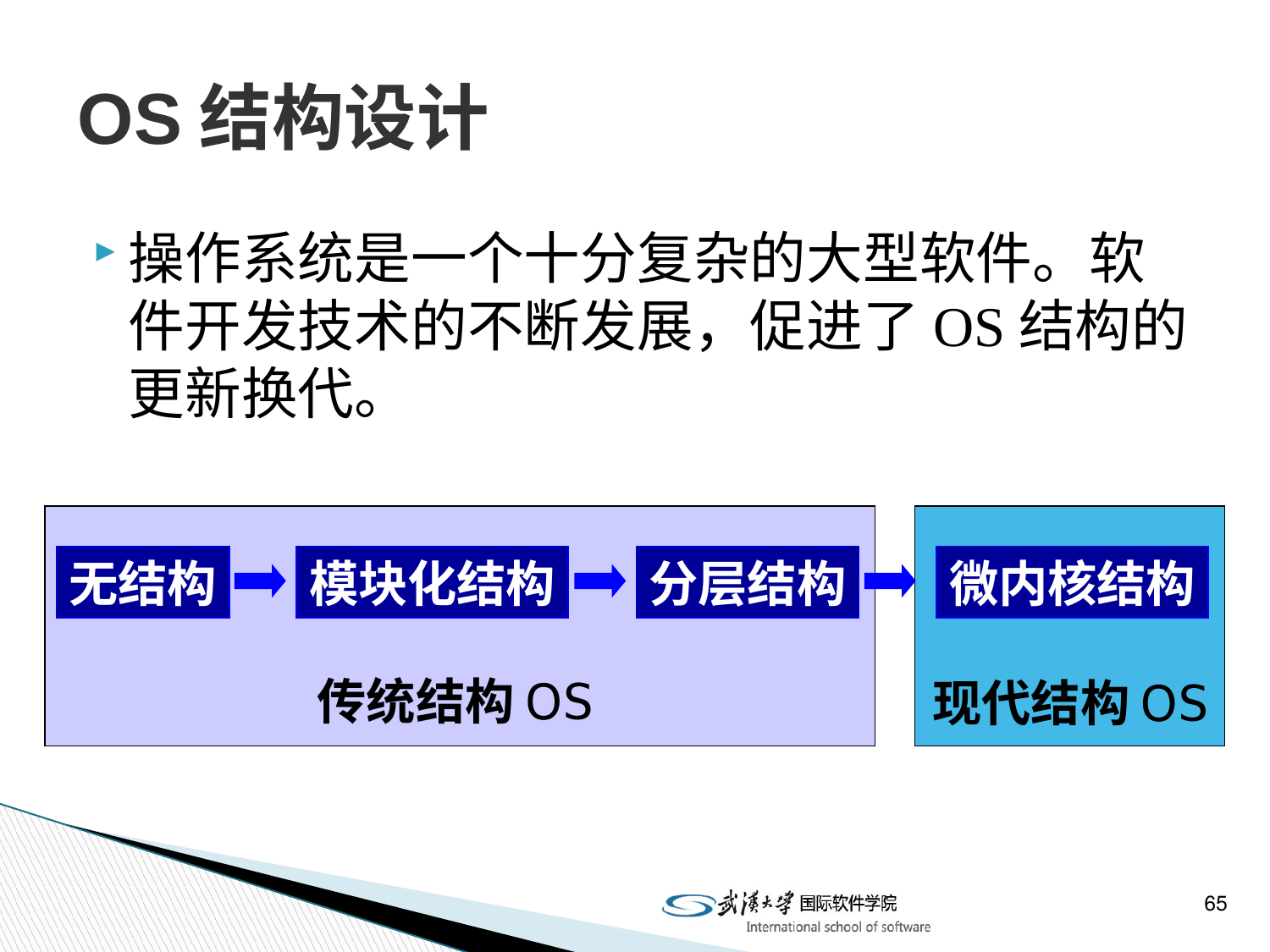

# OS结构设计
操作系统是一个十分复杂的大型软件。软件开发技术的不断发展，促进了OS结构的更新换代。

无结构
模块化结构
分层结构
微内核结构

传统结构OS
现代结构OS